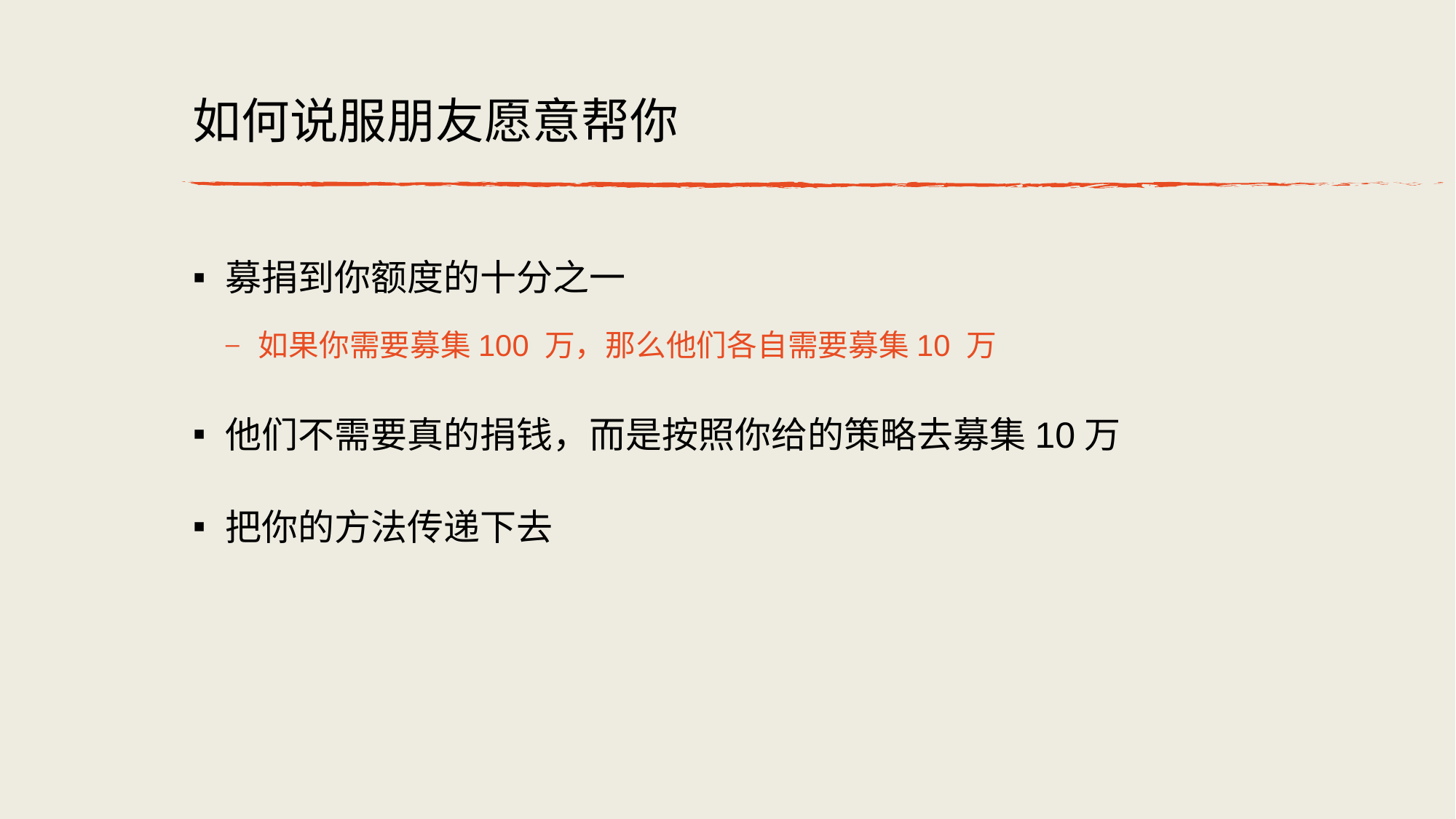

# 如何说服朋友愿意帮你
募捐到你额度的⼗分之⼀
如果你需要募集100 万，那么他们各⾃需要募集10 万
他们不需要真的捐钱，而是按照你给的策略去募集10万
把你的方法传递下去